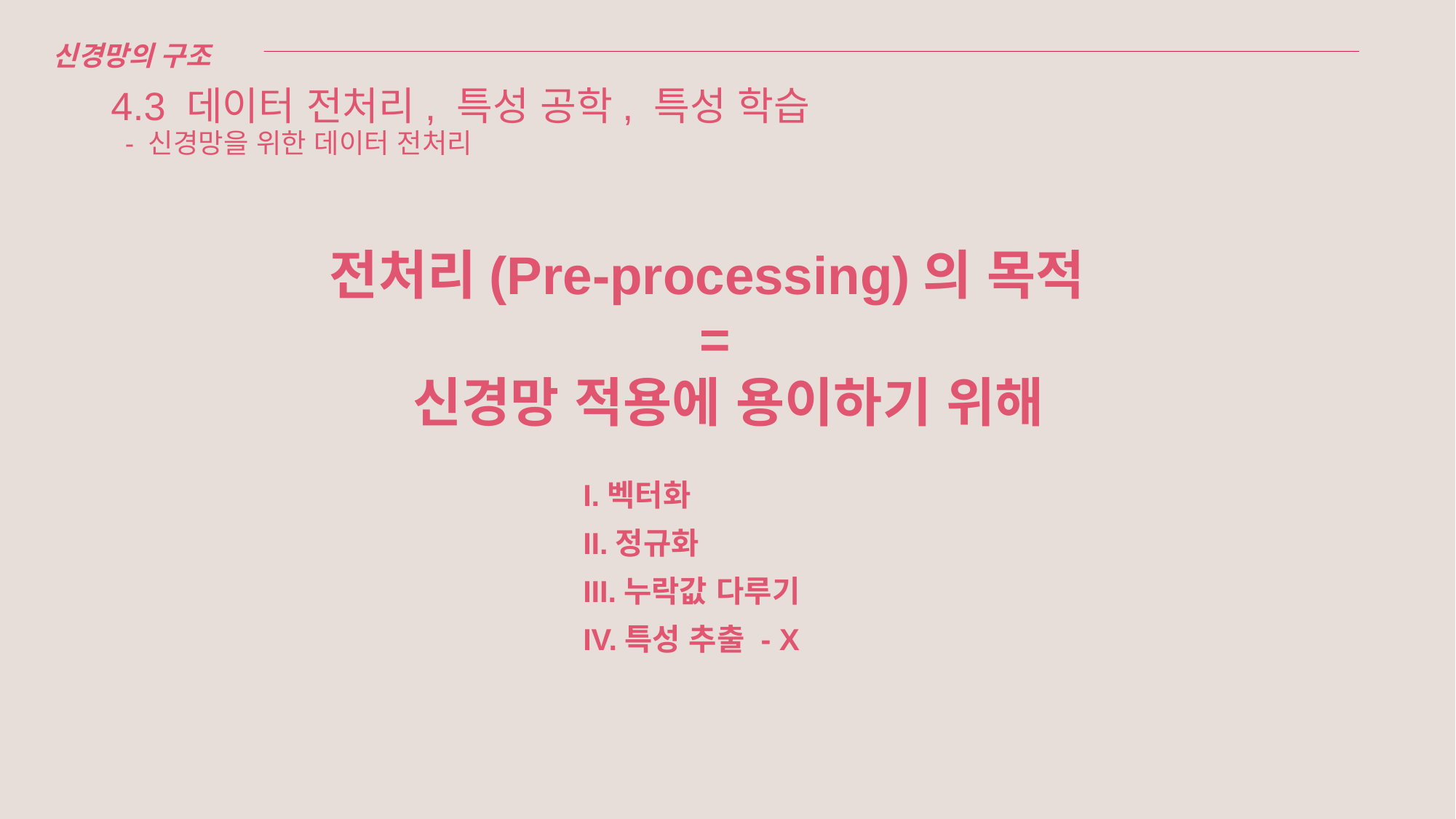

신경망의 구조
# 4.3 데이터 전처리, 특성 공학, 특성 학습 - 신경망을 위한 데이터 전처리
전처리(Pre-processing)의 목적
=
 신경망 적용에 용이하기 위해
I.벡터화
II.정규화
III.누락값 다루기
IV.특성 추출 - X